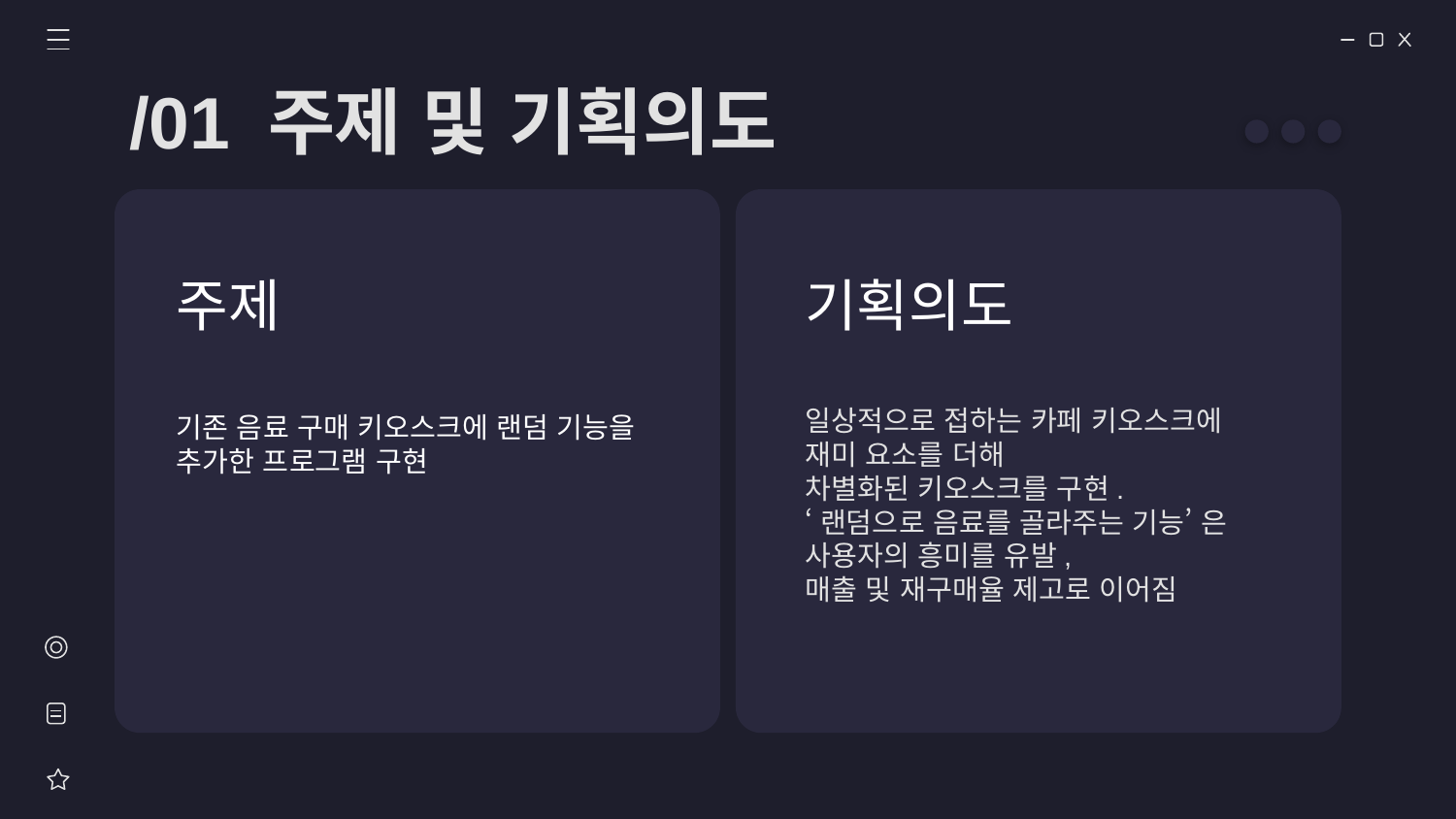

# /01 주제 및 기획의도

주제
기획의도
기존 음료 구매 키오스크에 랜덤 기능을 추가한 프로그램 구현
일상적으로 접하는 카페 키오스크에 재미 요소를 더해
차별화된 키오스크를 구현.
‘랜덤으로 음료를 골라주는 기능’ 은 사용자의 흥미를 유발,
매출 및 재구매율 제고로 이어짐